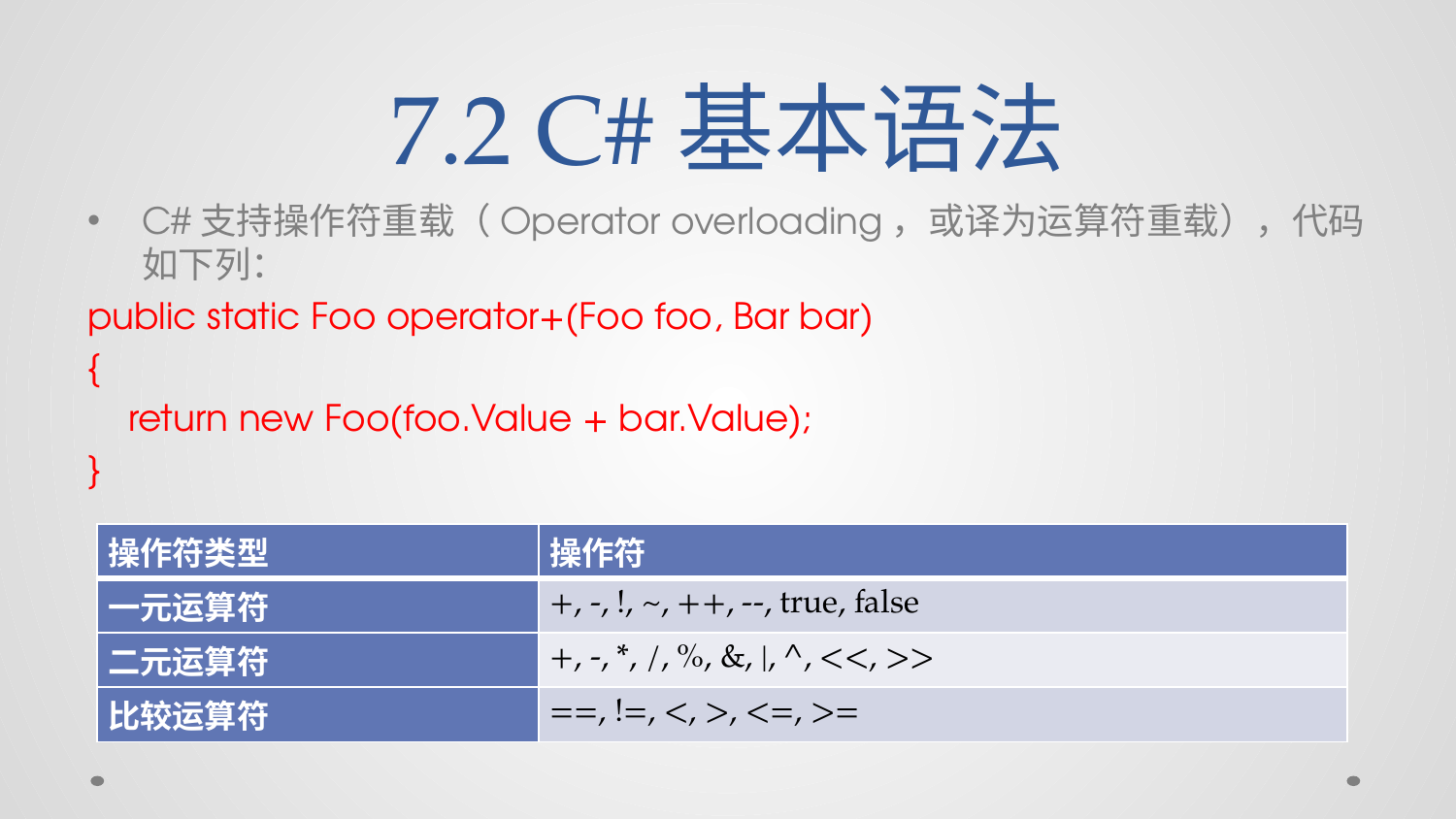

# 7.2 C#基本语法
C#支持操作符重载（Operator overloading，或译为运算符重载），代码如下列：
public static Foo operator+(Foo foo, Bar bar)
{
    return new Foo(foo.Value + bar.Value);
}
| 操作符类型 | 操作符 |
| --- | --- |
| 一元运算符 | +, -, !, ~, ++, --, true, false |
| 二元运算符 | +, -, \*, /, %, &, |, ^, <<, >> |
| 比较运算符 | ==, !=, <, >, <=, >= |